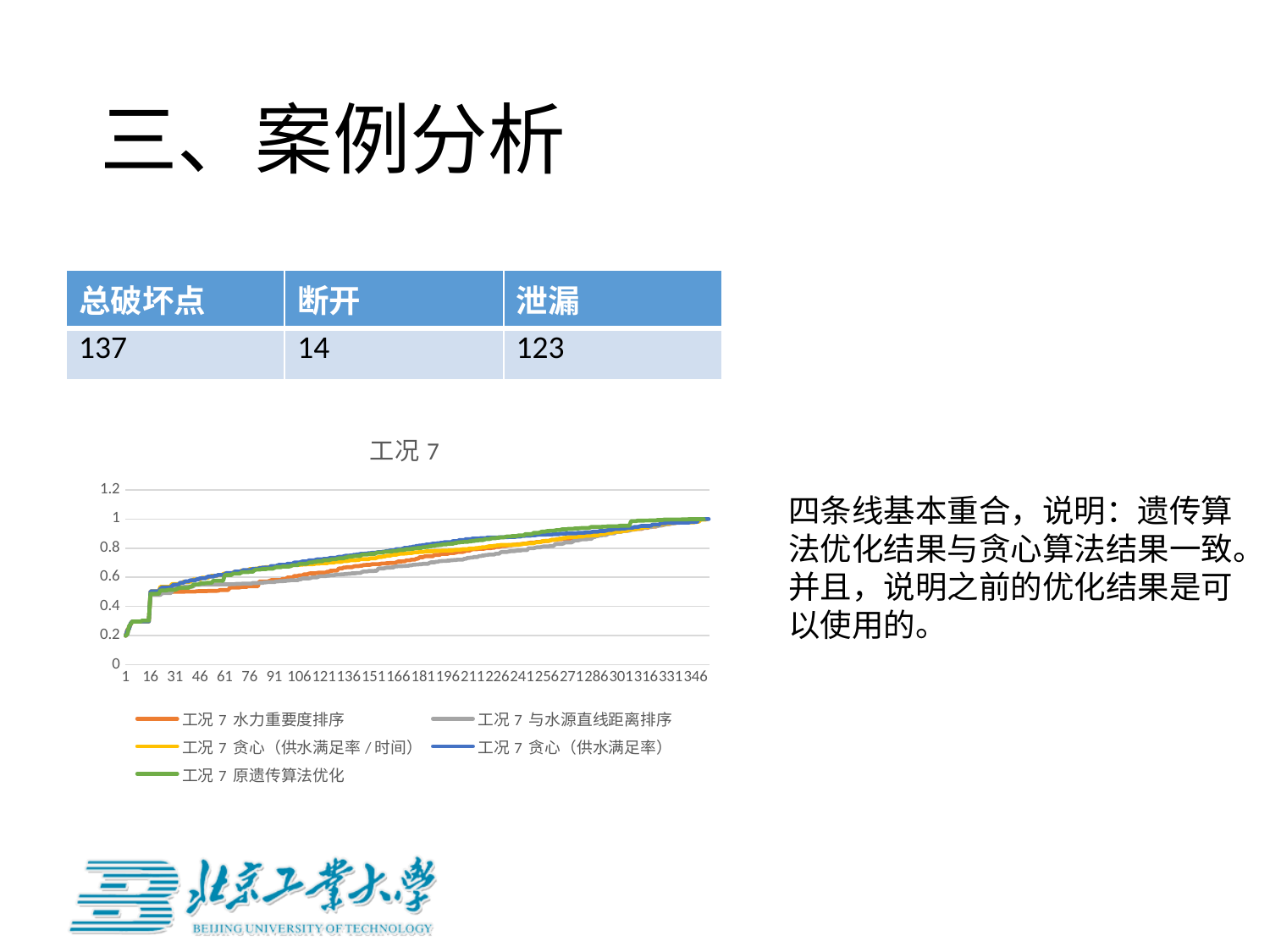

# 三、案例分析
| 总破坏点 | 断开 | 泄漏 |
| --- | --- | --- |
| 137 | 14 | 123 |

### Chart: 工况7

| Category | 工况7 | 工况7 | 工况7 | 工况7 | 工况7 |
|---|---|---|---|---|---|
四条线基本重合，说明：遗传算法优化结果与贪心算法结果一致。并且，说明之前的优化结果是可以使用的。